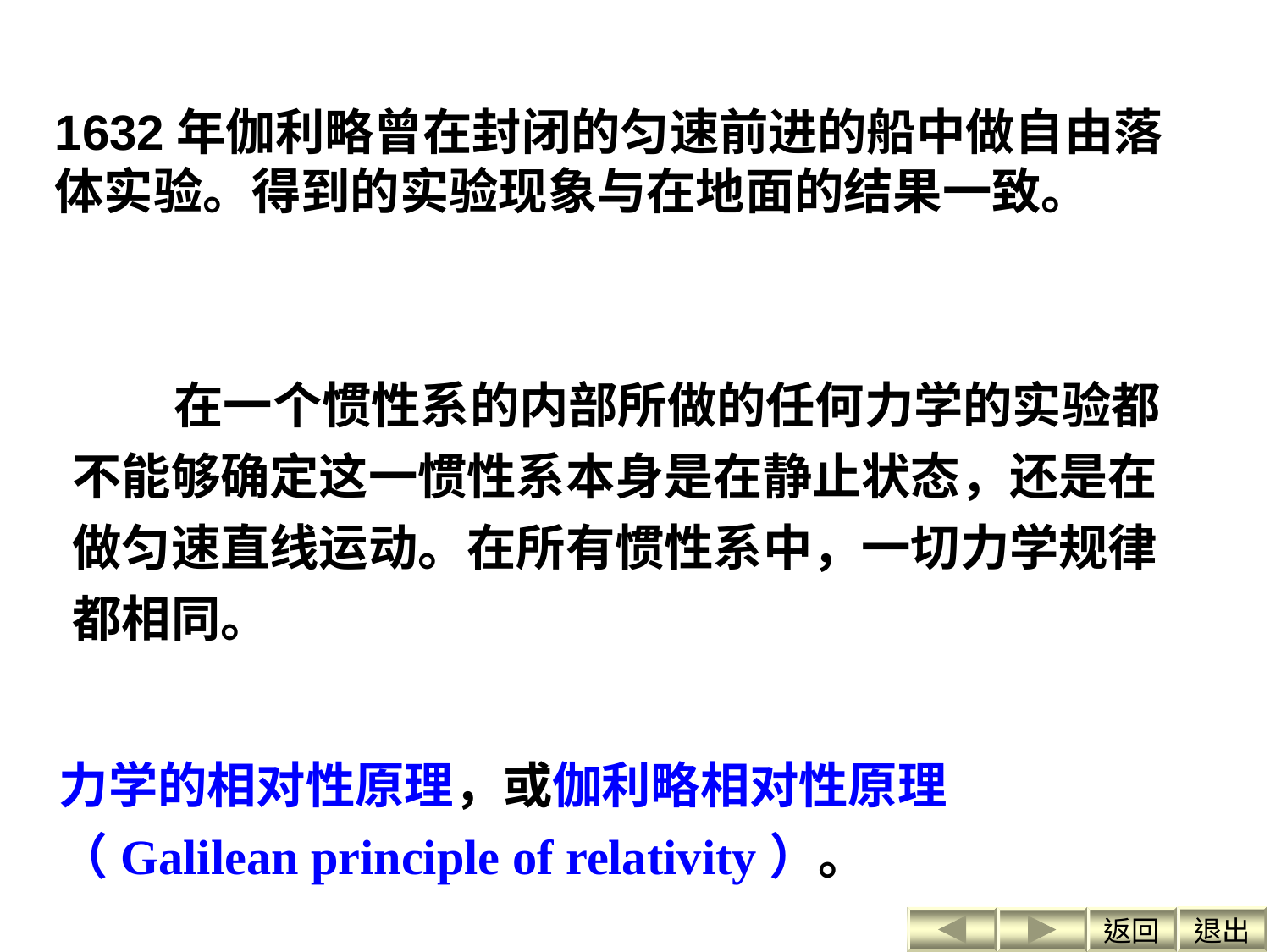

1632年伽利略曾在封闭的匀速前进的船中做自由落体实验。得到的实验现象与在地面的结果一致。

        在一个惯性系的内部所做的任何力学的实验都不能够确定这一惯性系本身是在静止状态，还是在做匀速直线运动。在所有惯性系中，一切力学规律都相同。
力学的相对性原理，或伽利略相对性原理（Galilean principle of relativity）。